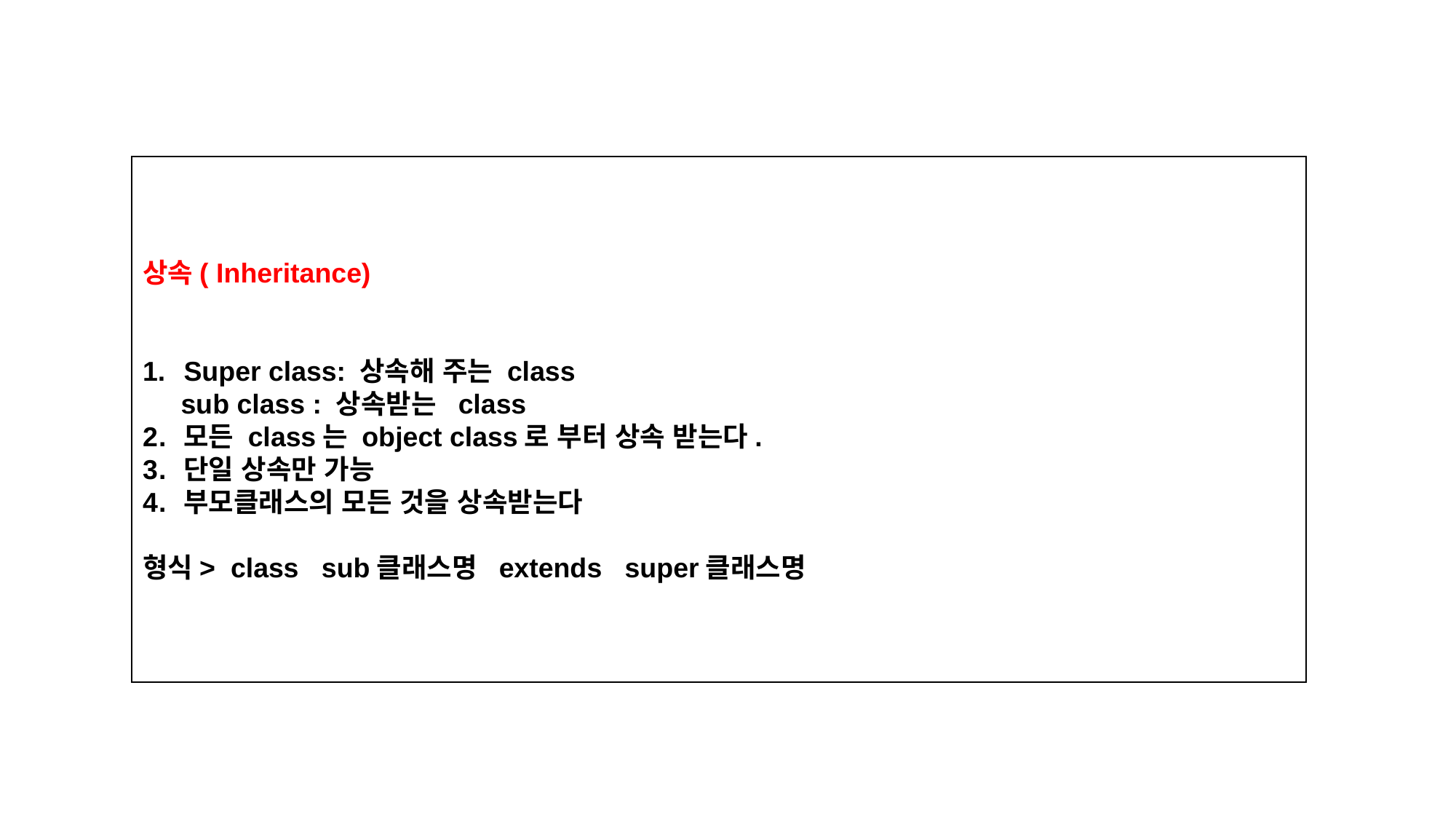

상속( Inheritance)

Super class: 상속해 주는 class
     sub class : 상속받는  class
모든 class는 object class로 부터 상속 받는다.
단일 상속만 가능
부모클래스의 모든 것을 상속받는다

형식>  class   sub클래스명  extends   super클래스명